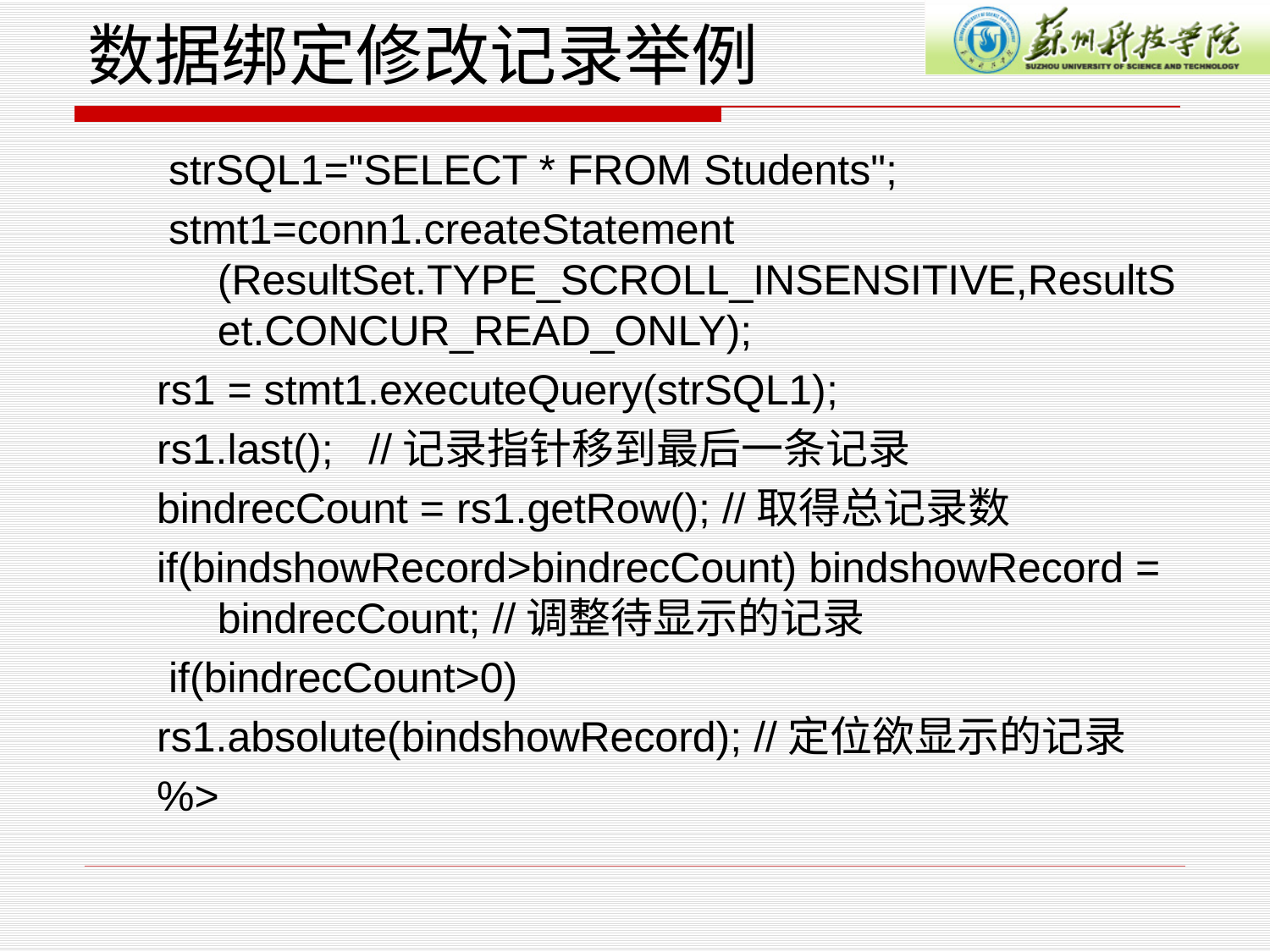

# 数据绑定修改记录举例
 strSQL1="SELECT * FROM Students";
 stmt1=conn1.createStatement (ResultSet.TYPE_SCROLL_INSENSITIVE,ResultSet.CONCUR_READ_ONLY);
rs1 = stmt1.executeQuery(strSQL1);
rs1.last();   //记录指针移到最后一条记录
bindrecCount = rs1.getRow(); //取得总记录数
if(bindshowRecord>bindrecCount) bindshowRecord = bindrecCount; //调整待显示的记录
 if(bindrecCount>0)
rs1.absolute(bindshowRecord); //定位欲显示的记录
%>